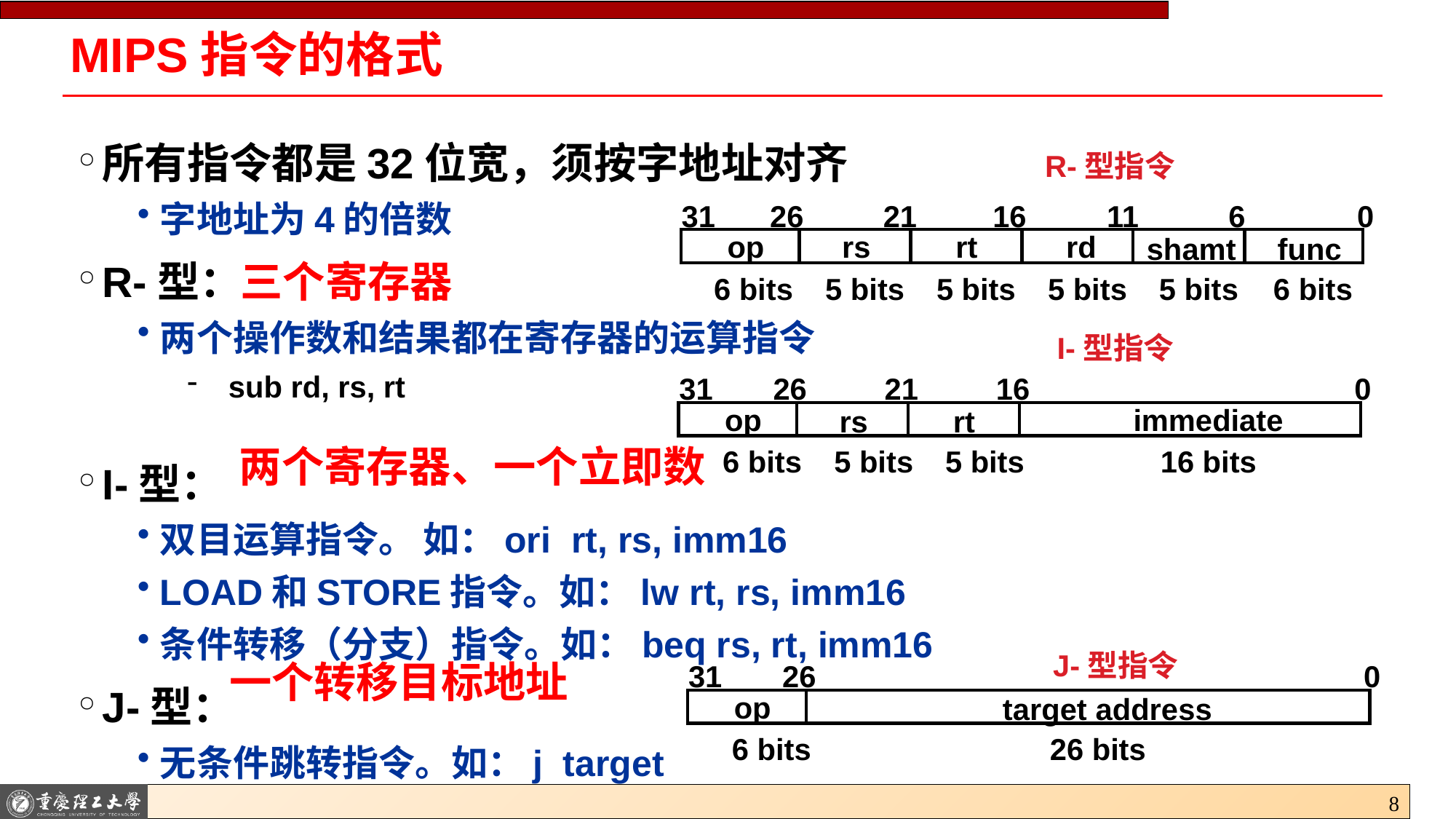

# MIPS指令的格式
所有指令都是32位宽，须按字地址对齐
字地址为4的倍数
R-型：
两个操作数和结果都在寄存器的运算指令
sub rd, rs, rt

I-型：
双目运算指令。 如：ori  rt, rs, imm16
LOAD和STORE指令。如：lw rt, rs, imm16
条件转移（分支）指令。如：beq rs, rt, imm16
J-型：
无条件跳转指令。如：j  target

R-型指令
31
26
21
16
11
6
0
op

rs

rt

rd

shamt

func

6 bits
5 bits
5 bits
5 bits
5 bits
6 bits
三个寄存器
I-型指令
31
26
21
16
0
op

immediate
rs

rt

6 bits
5 bits
5 bits
16 bits
两个寄存器、一个立即数
J-型指令
31
26
0
op

target address

6 bits
26 bits
一个转移目标地址